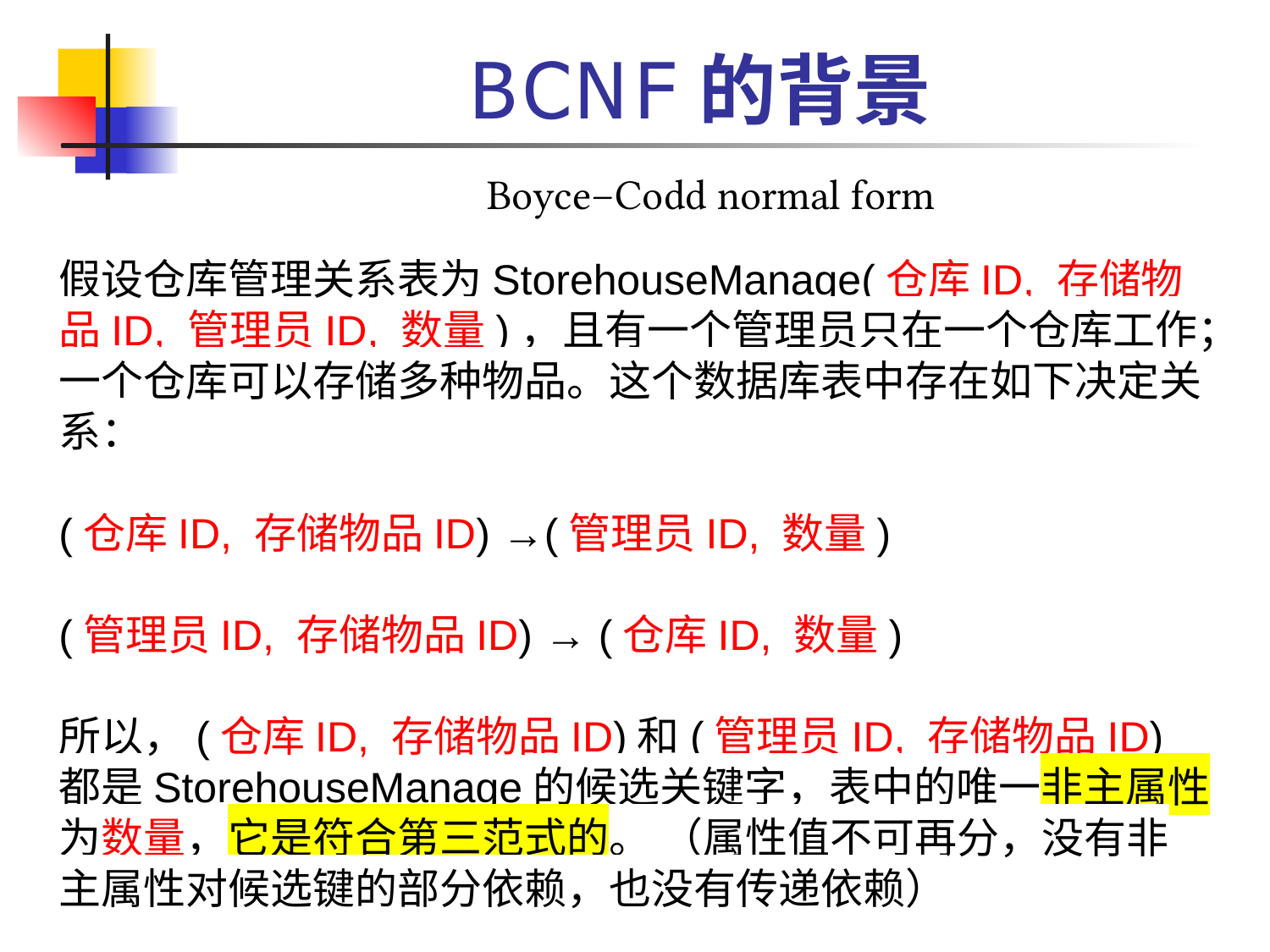

# BCNF的背景
Boyce–Codd normal form
假设仓库管理关系表为StorehouseManage(仓库ID, 存储物品ID, 管理员ID, 数量)，且有一个管理员只在一个仓库工作；一个仓库可以存储多种物品。这个数据库表中存在如下决定关系：

(仓库ID, 存储物品ID) →(管理员ID, 数量)

(管理员ID, 存储物品ID) → (仓库ID, 数量)

所以，(仓库ID, 存储物品ID)和(管理员ID, 存储物品ID)都是StorehouseManage的候选关键字，表中的唯一非主属性为数量，它是符合第三范式的。 （属性值不可再分，没有非主属性对候选键的部分依赖，也没有传递依赖）